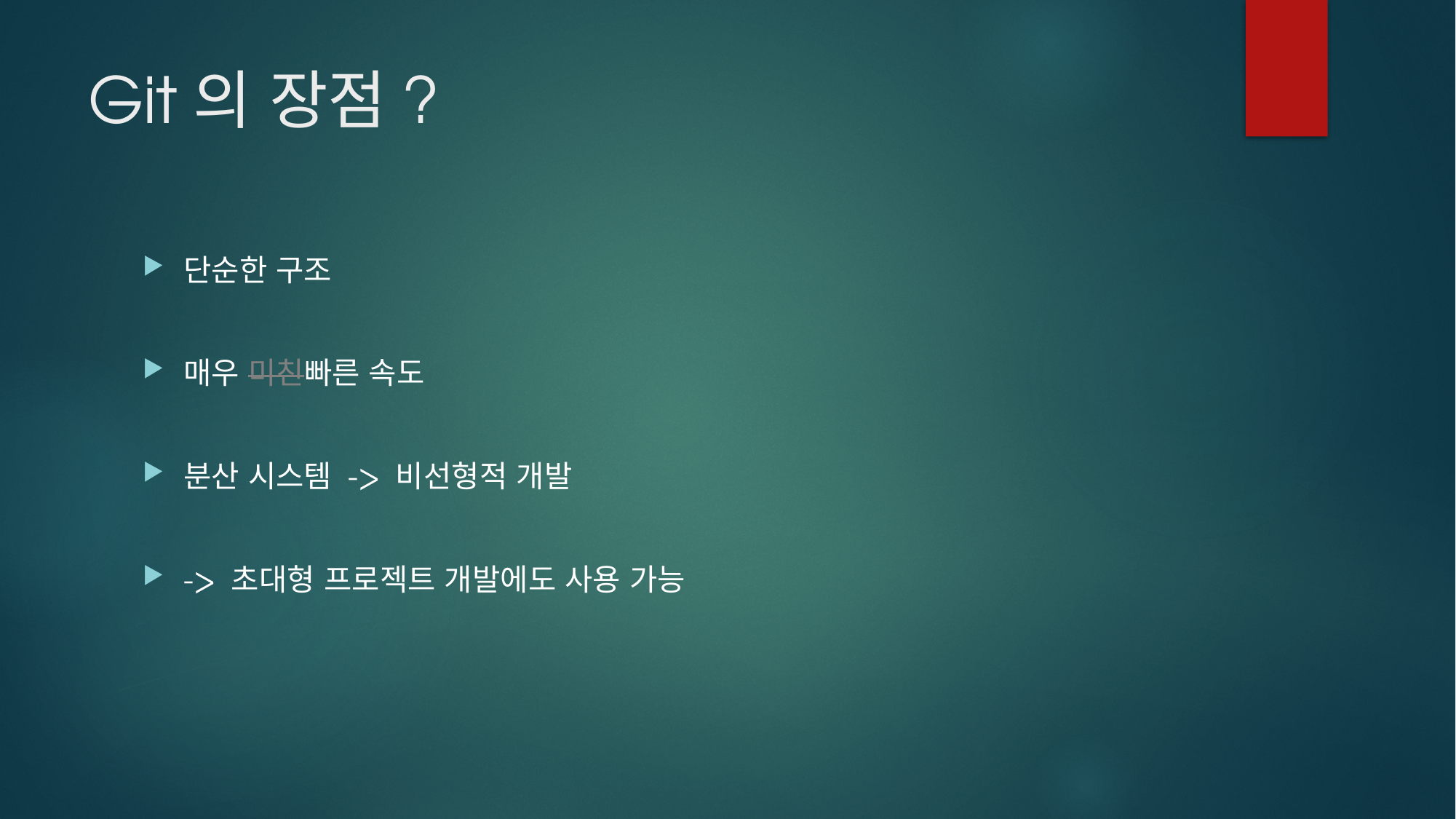

# Git의 장점?
단순한 구조

매우 미친빠른 속도

분산 시스템 -> 비선형적 개발

-> 초대형 프로젝트 개발에도 사용 가능